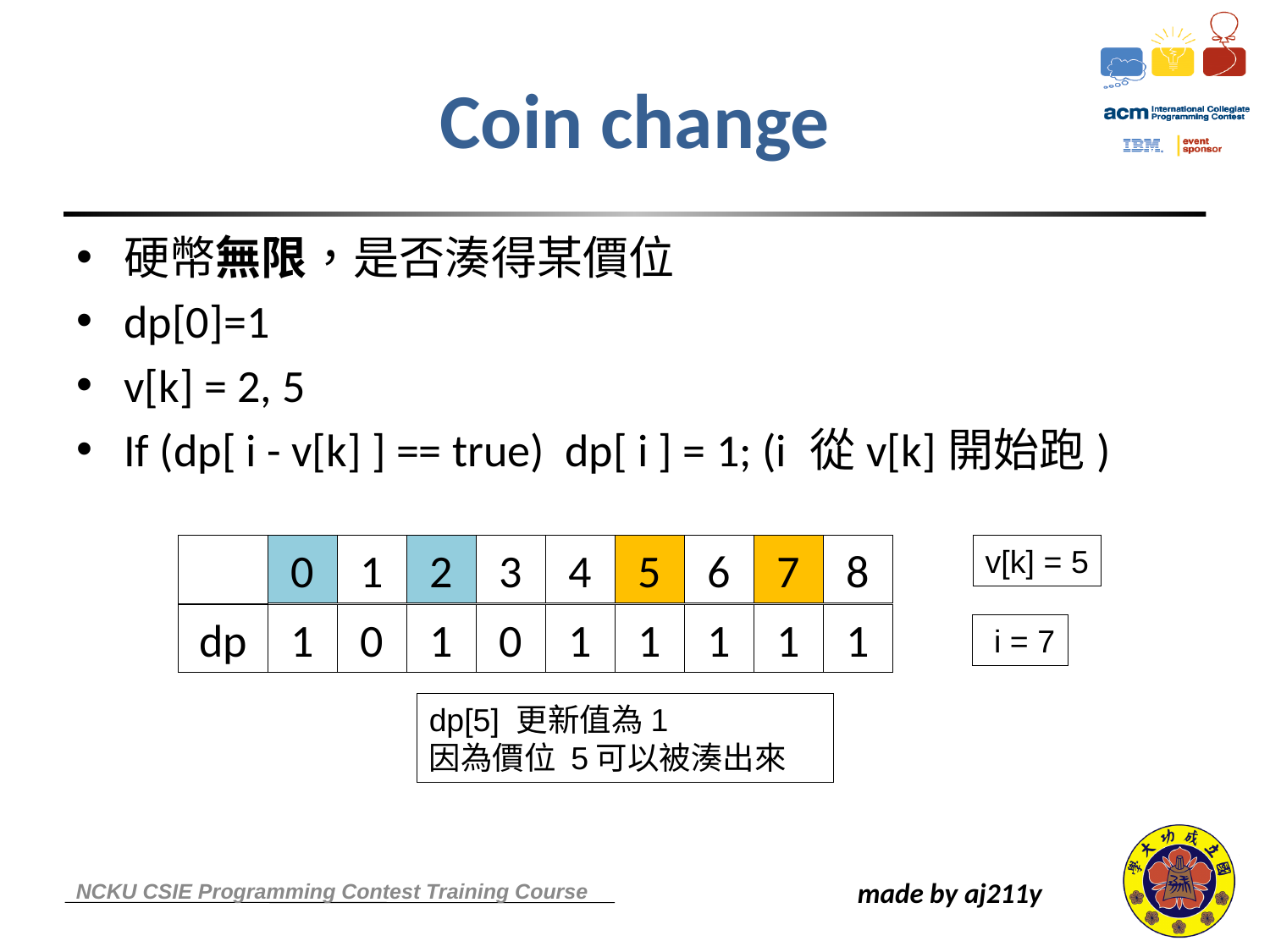

# Coin change
硬幣無限，是否湊得某價位
dp[0]=1
v[k] = 2, 5
If (dp[ i - v[k] ] == true)  dp[ i ] = 1; (i 從v[k]開始跑)

0
0
5
1
2
2
7
3
4
5
6
7
8
v[k] = 5
dp
1
0
1
0
1
0
1
1
1
0
1
1
1
 i = 5
 i = 7
dp[5] 更新值為1
因為價位 5可以被湊出來